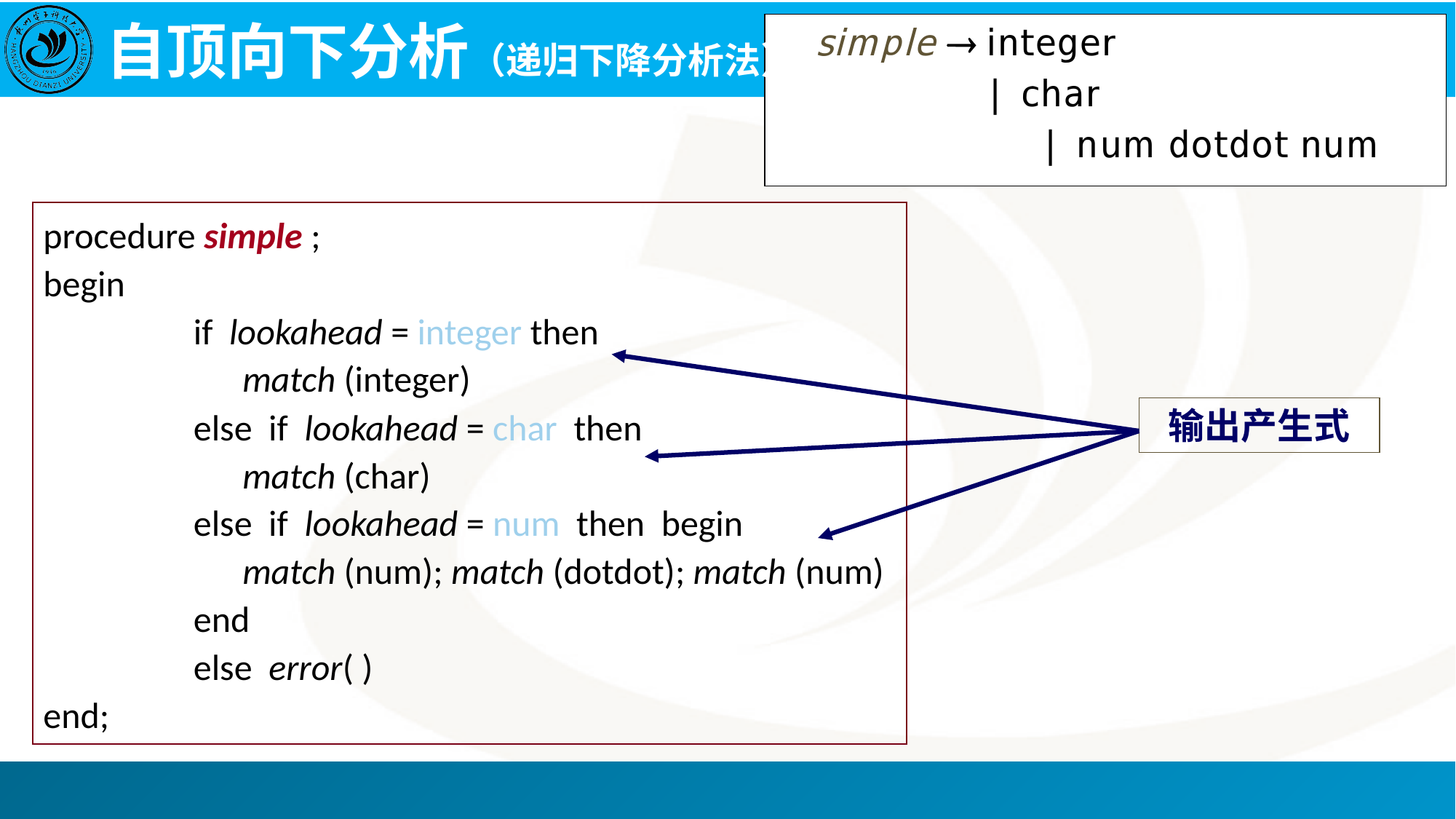

# 自顶向下分析（递归下降分析法）
	simple → integer
	                | char
		           | num dotdot num
procedure simple ;
begin
		if  lookahead = integer then
		      match (integer)
		else  if  lookahead = char  then
		      match (char)
		else  if  lookahead = num  then  begin
		      match (num); match (dotdot); match (num)
		end
		else  error( )
end;

输出产生式

60